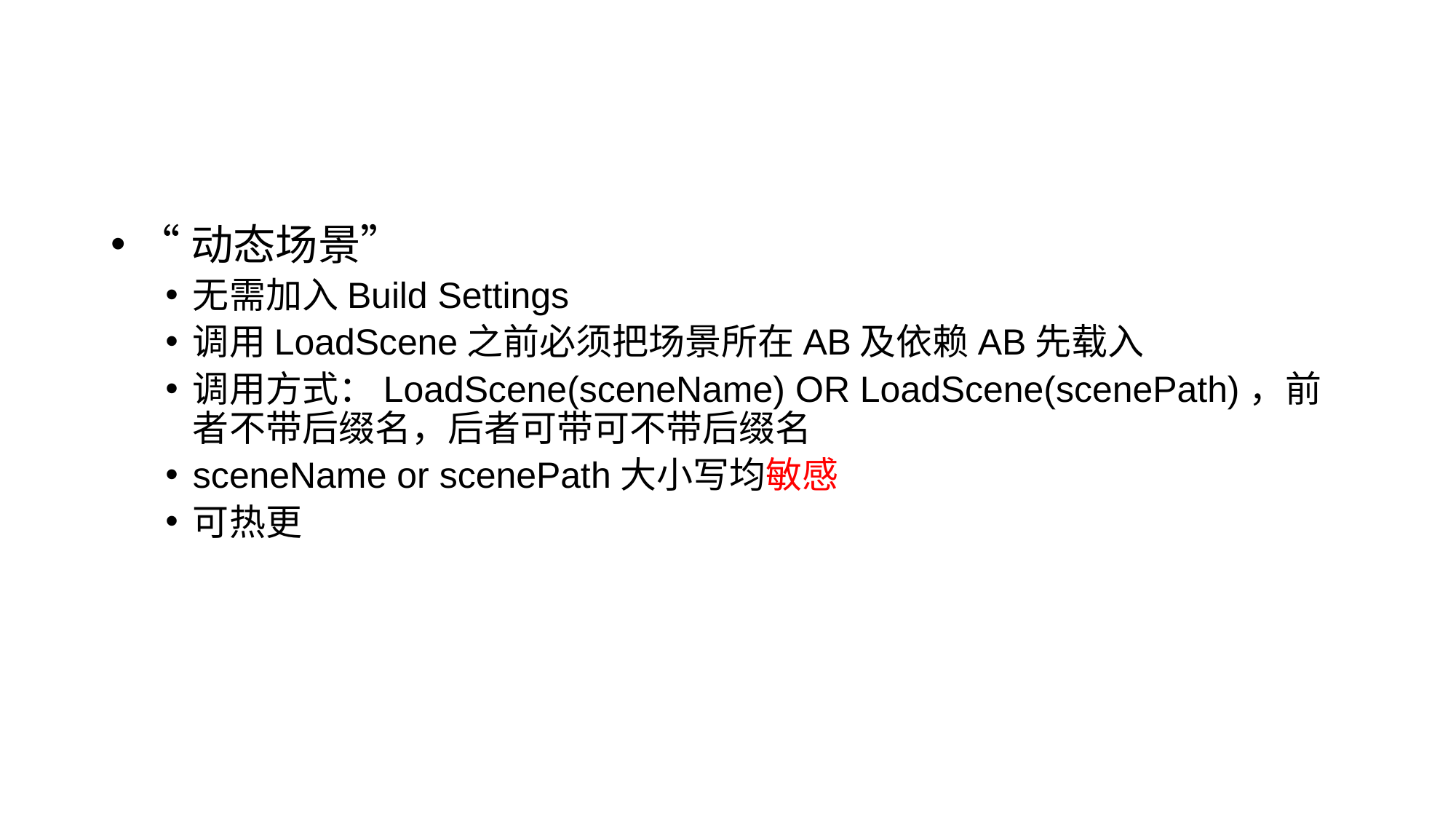

#
“动态场景”
无需加入Build Settings
调用LoadScene之前必须把场景所在AB及依赖AB先载入
调用方式：LoadScene(sceneName) OR LoadScene(scenePath)，前者不带后缀名，后者可带可不带后缀名
sceneName or scenePath大小写均敏感
可热更